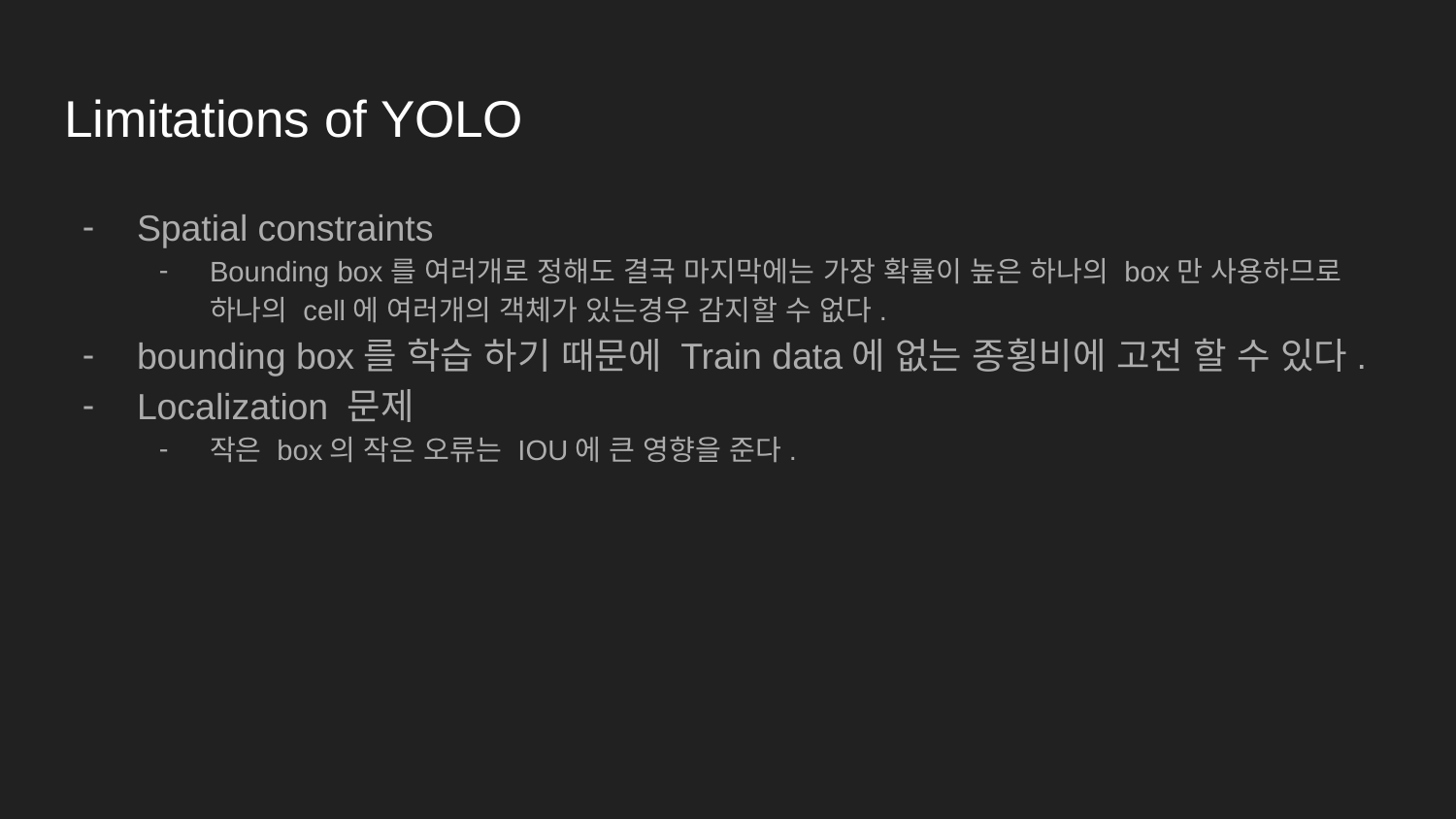

# Limitations of YOLO
Spatial constraints
Bounding box를 여러개로 정해도 결국 마지막에는 가장 확률이 높은 하나의 box만 사용하므로 하나의 cell에 여러개의 객체가 있는경우 감지할 수 없다.
bounding box를 학습 하기 때문에 Train data에 없는 종횡비에 고전 할 수 있다.
Localization 문제
작은 box의 작은 오류는 IOU에 큰 영향을 준다.